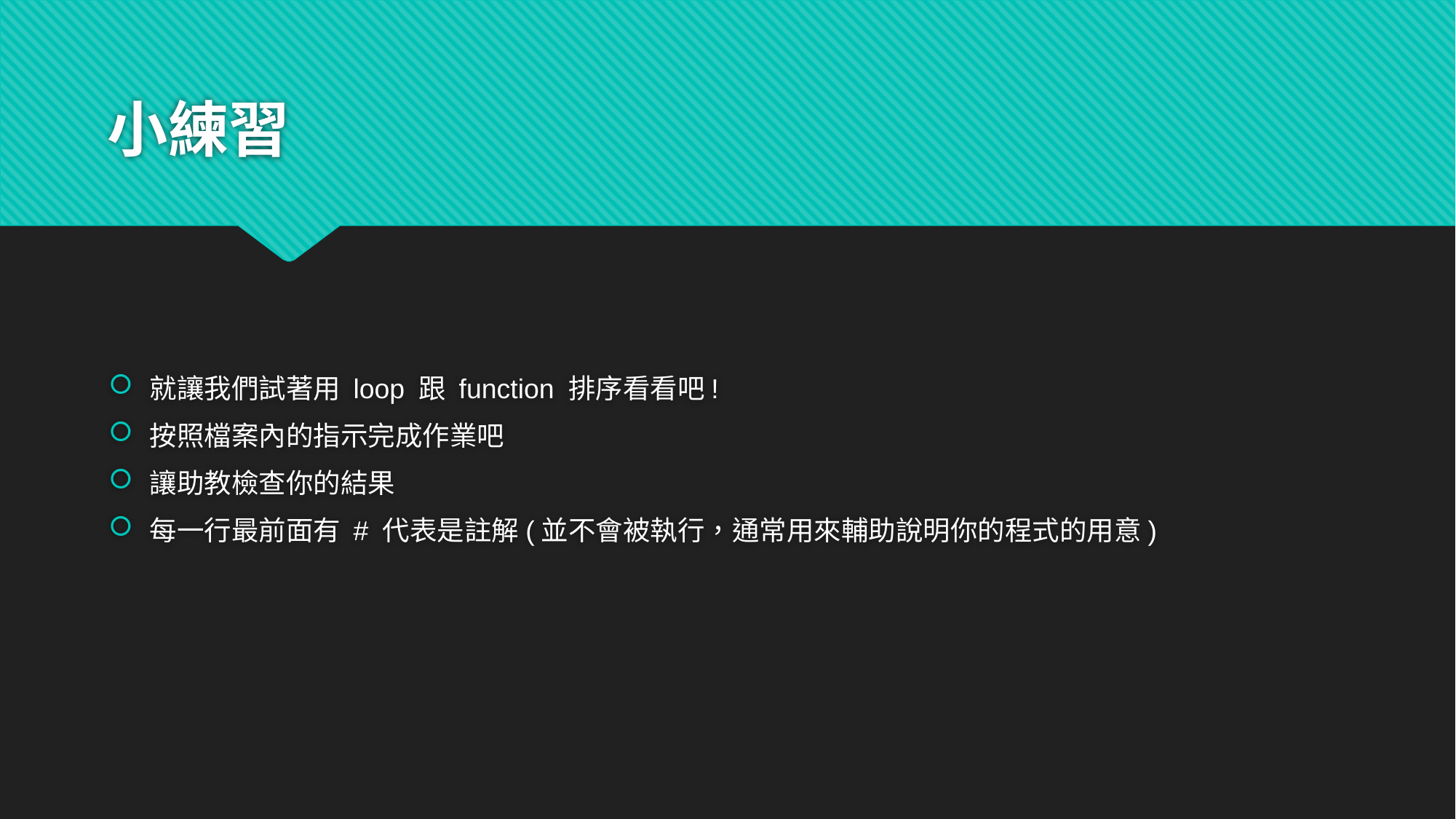

# 小練習
就讓我們試著用 loop 跟 function 排序看看吧!
按照檔案內的指示完成作業吧
讓助教檢查你的結果
每一行最前面有 # 代表是註解(並不會被執行，通常用來輔助說明你的程式的用意)